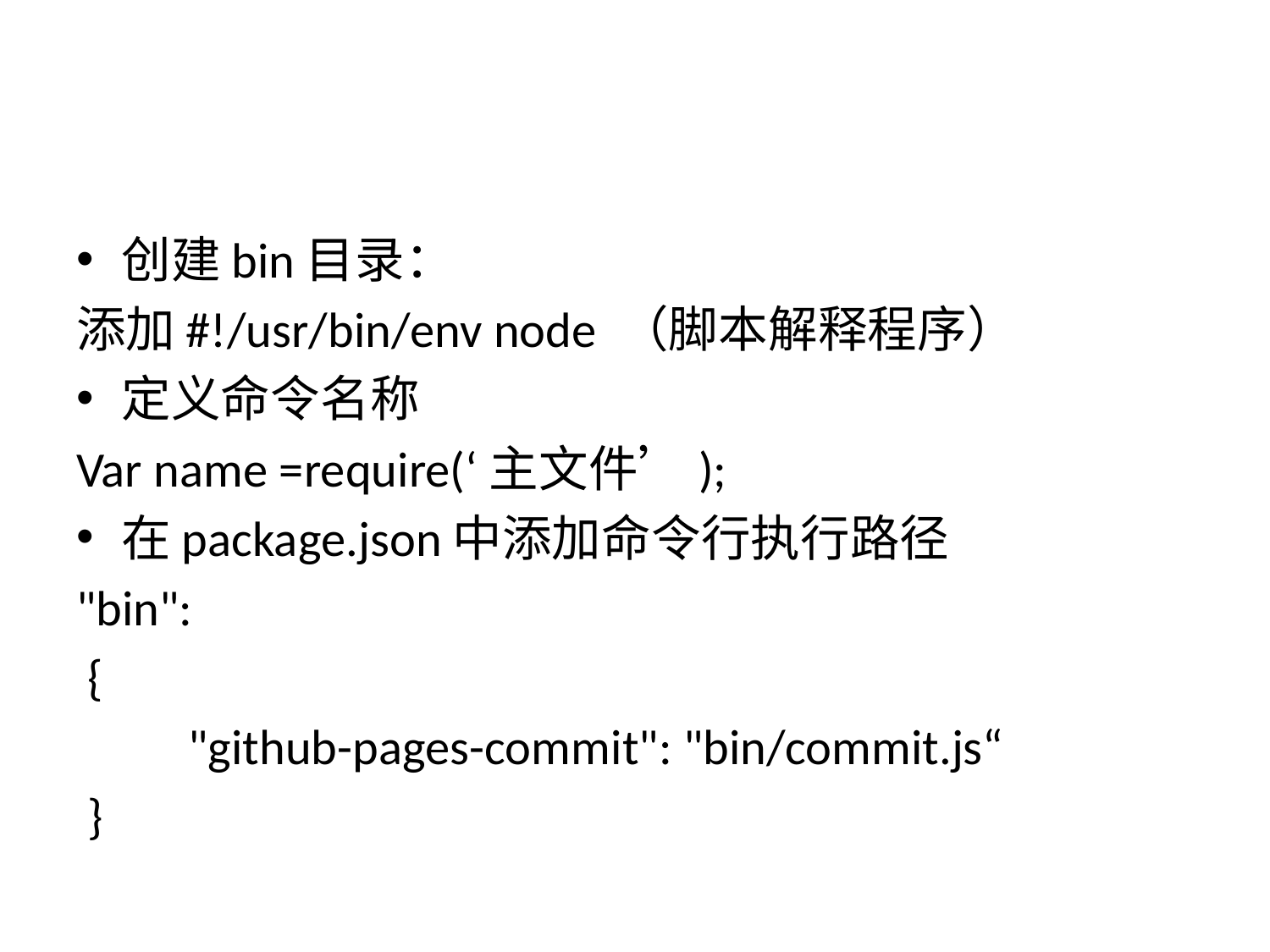

#
创建bin目录：
添加#!/usr/bin/env node （脚本解释程序）
定义命令名称
Var name =require(‘主文件’);
在package.json中添加命令行执行路径
"bin":
 {
	"github-pages-commit": "bin/commit.js“
 }